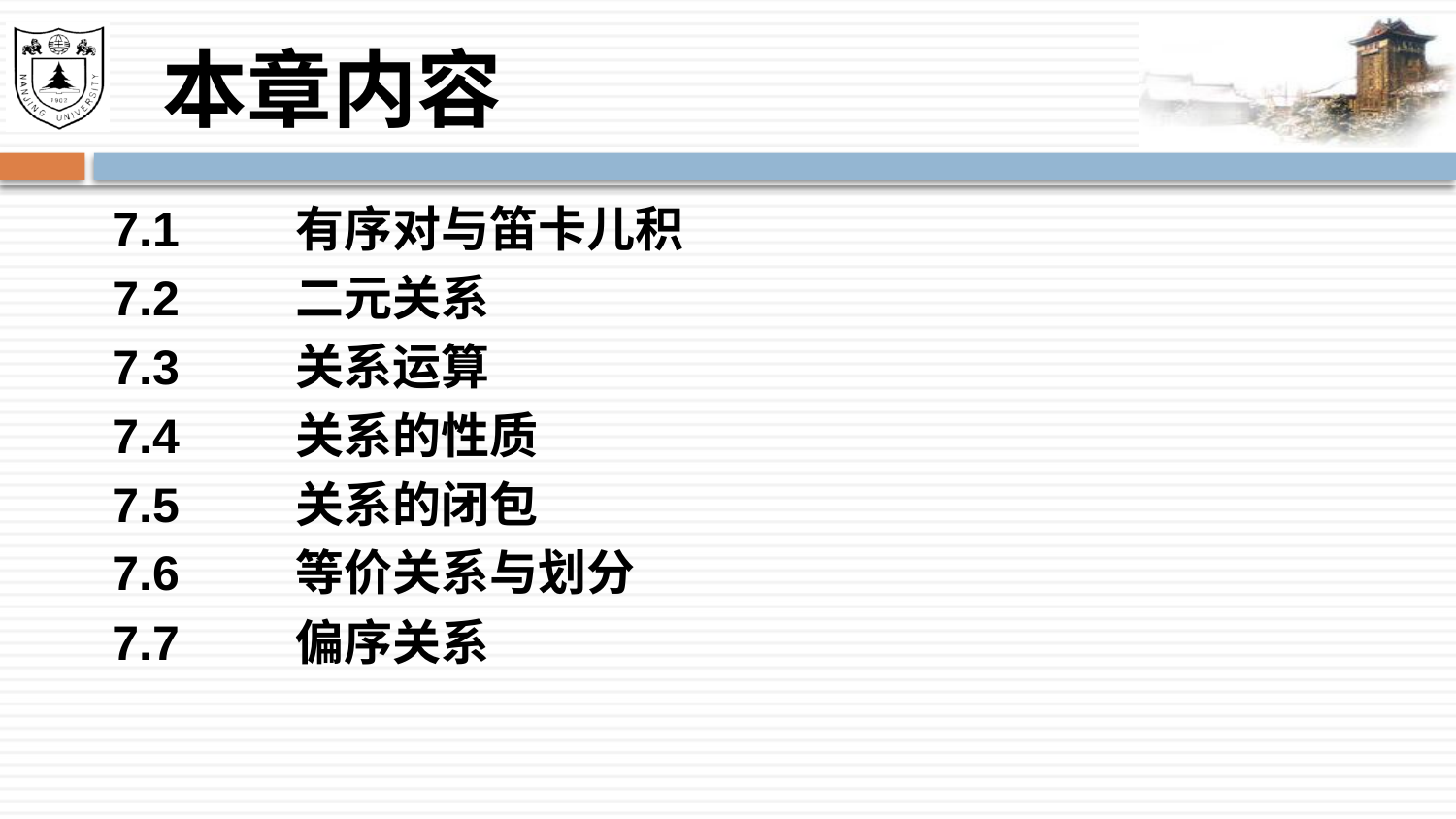

# 本章内容
7.1	有序对与笛卡儿积
7.2	二元关系
7.3	关系运算
7.4	关系的性质
7.5	关系的闭包
7.6	等价关系与划分
7.7	偏序关系